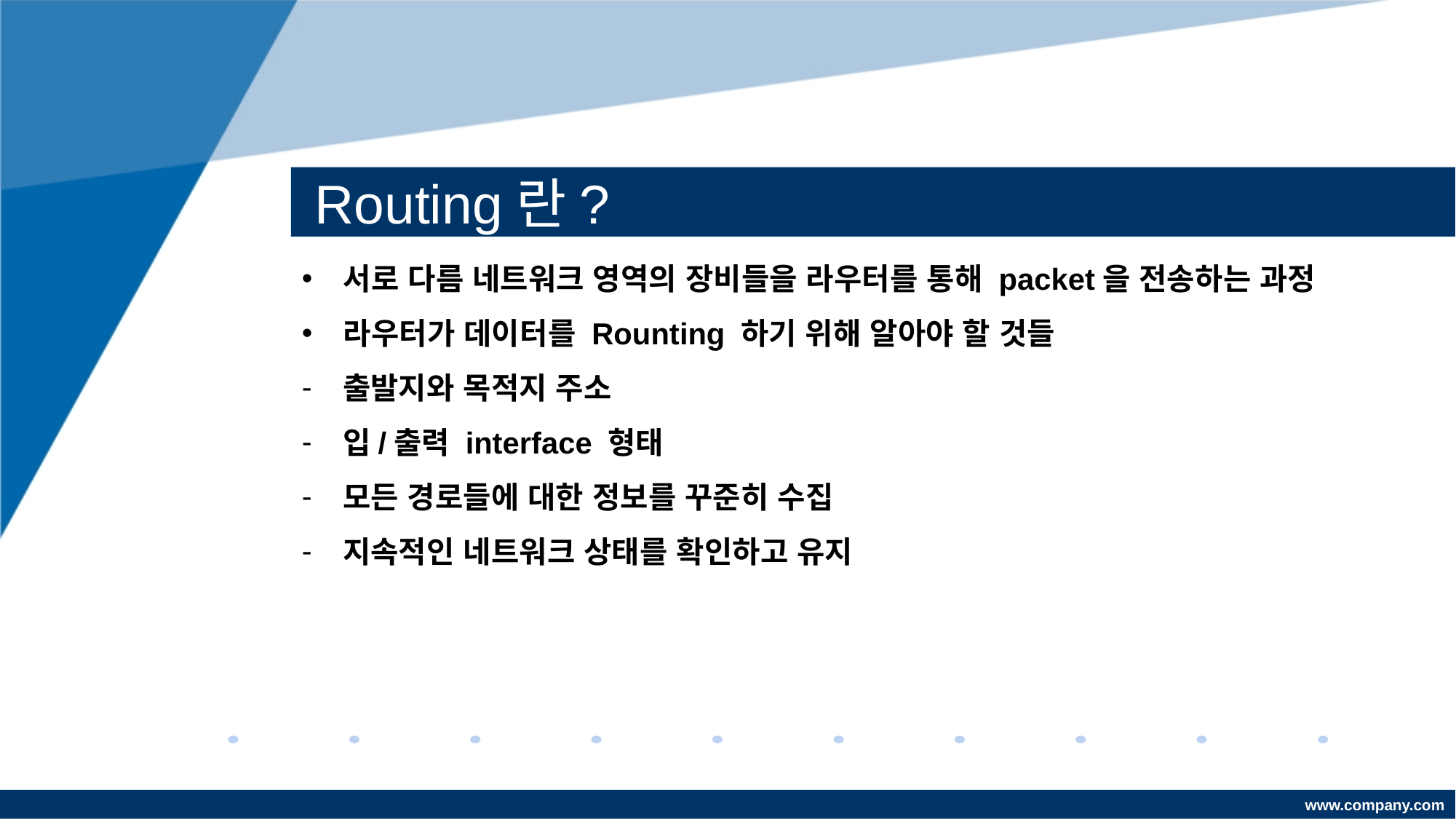

# Routing란?
 서로 다름 네트워크 영역의 장비들을 라우터를 통해 packet을 전송하는 과정
 라우터가 데이터를 Rounting 하기 위해 알아야 할 것들
출발지와 목적지 주소
입/출력 interface 형태
모든 경로들에 대한 정보를 꾸준히 수집
지속적인 네트워크 상태를 확인하고 유지